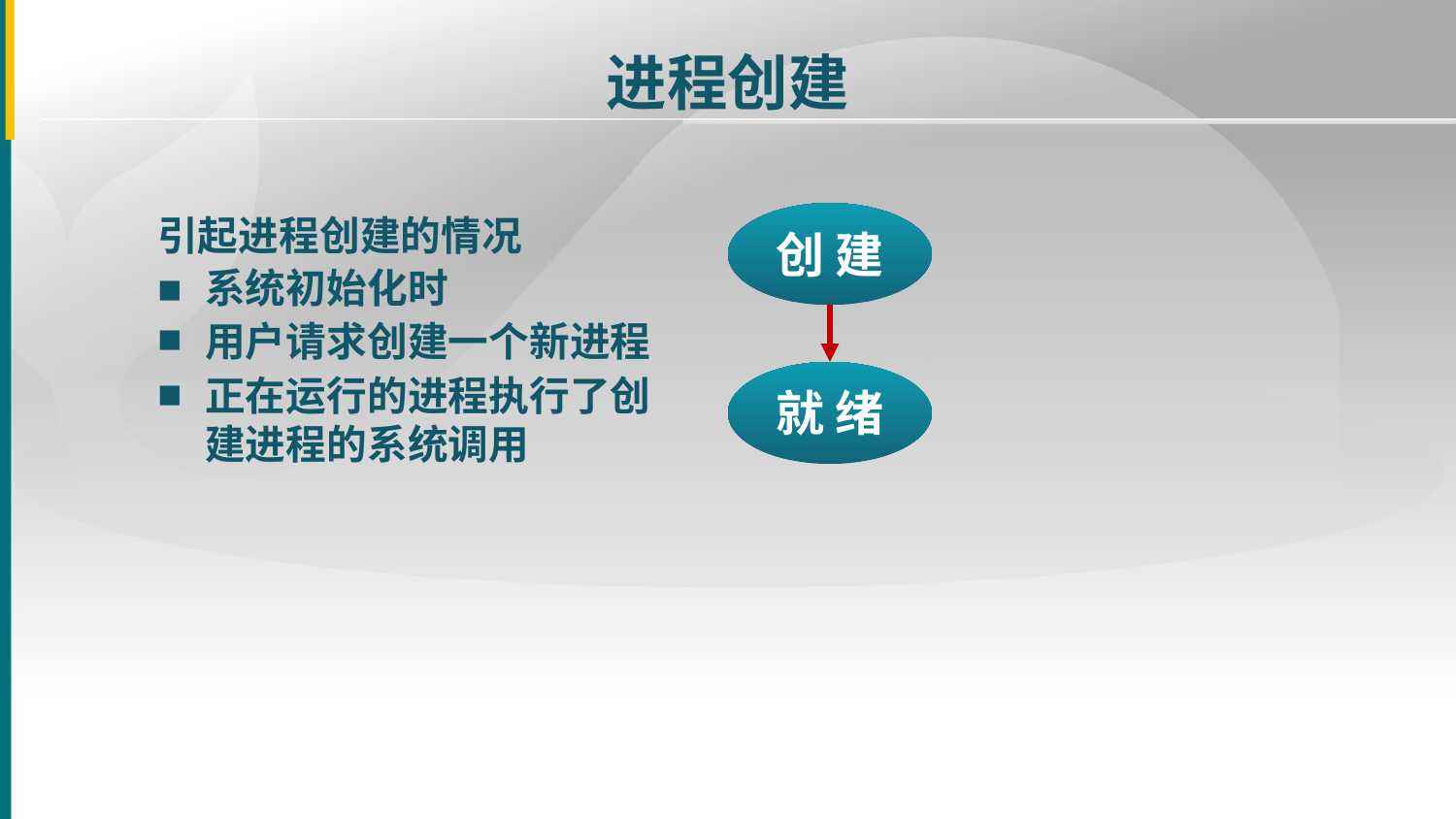

进程创建

创 建
引起进程创建的情况
■
系统初始化时
■
用户请求创建一个新进程
■
正在运行的进程执行了创建进程的系统调用

就 绪